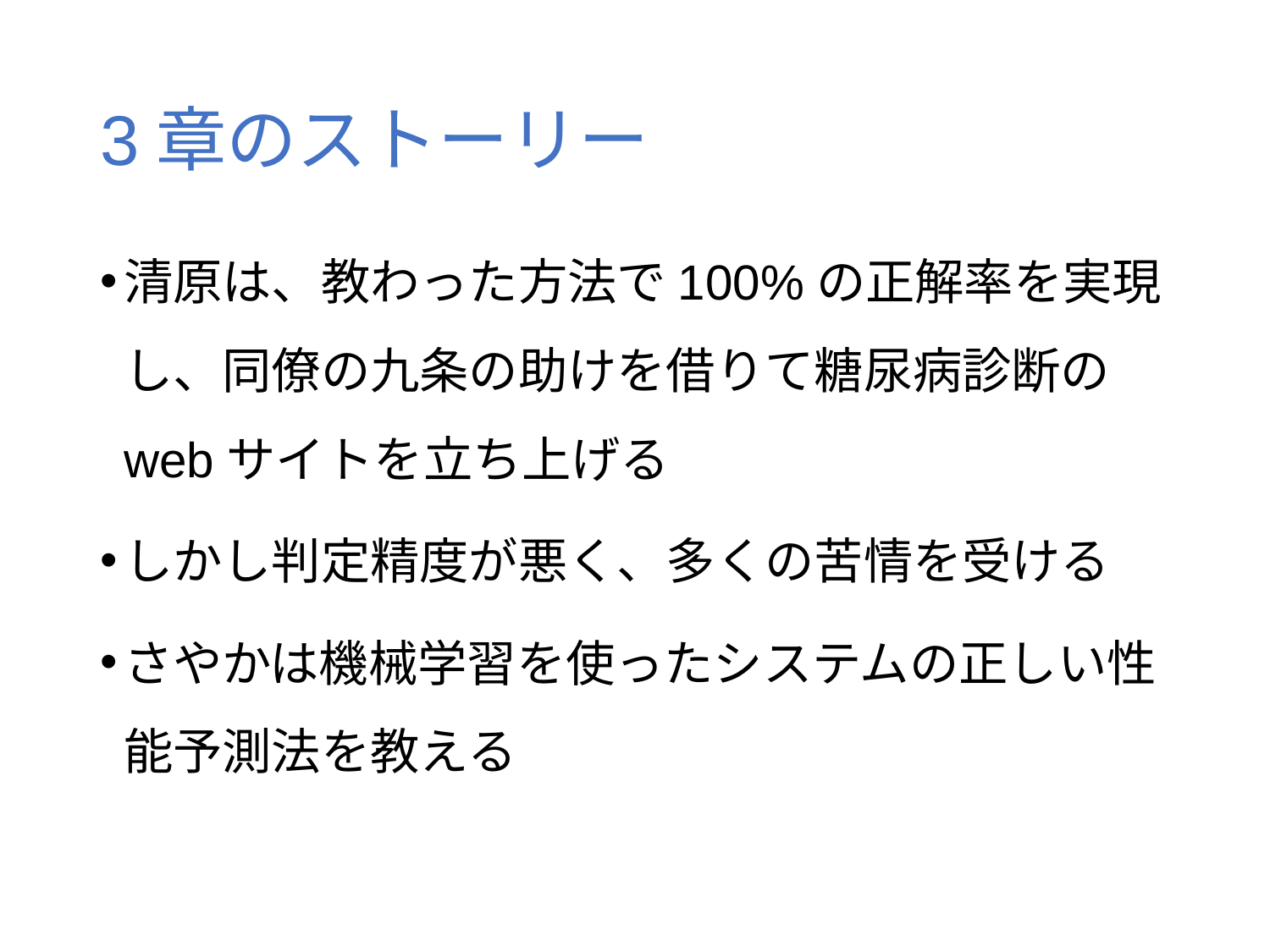

# 3章のストーリー
清原は、教わった方法で100%の正解率を実現し、同僚の九条の助けを借りて糖尿病診断のwebサイトを立ち上げる
しかし判定精度が悪く、多くの苦情を受ける
さやかは機械学習を使ったシステムの正しい性能予測法を教える